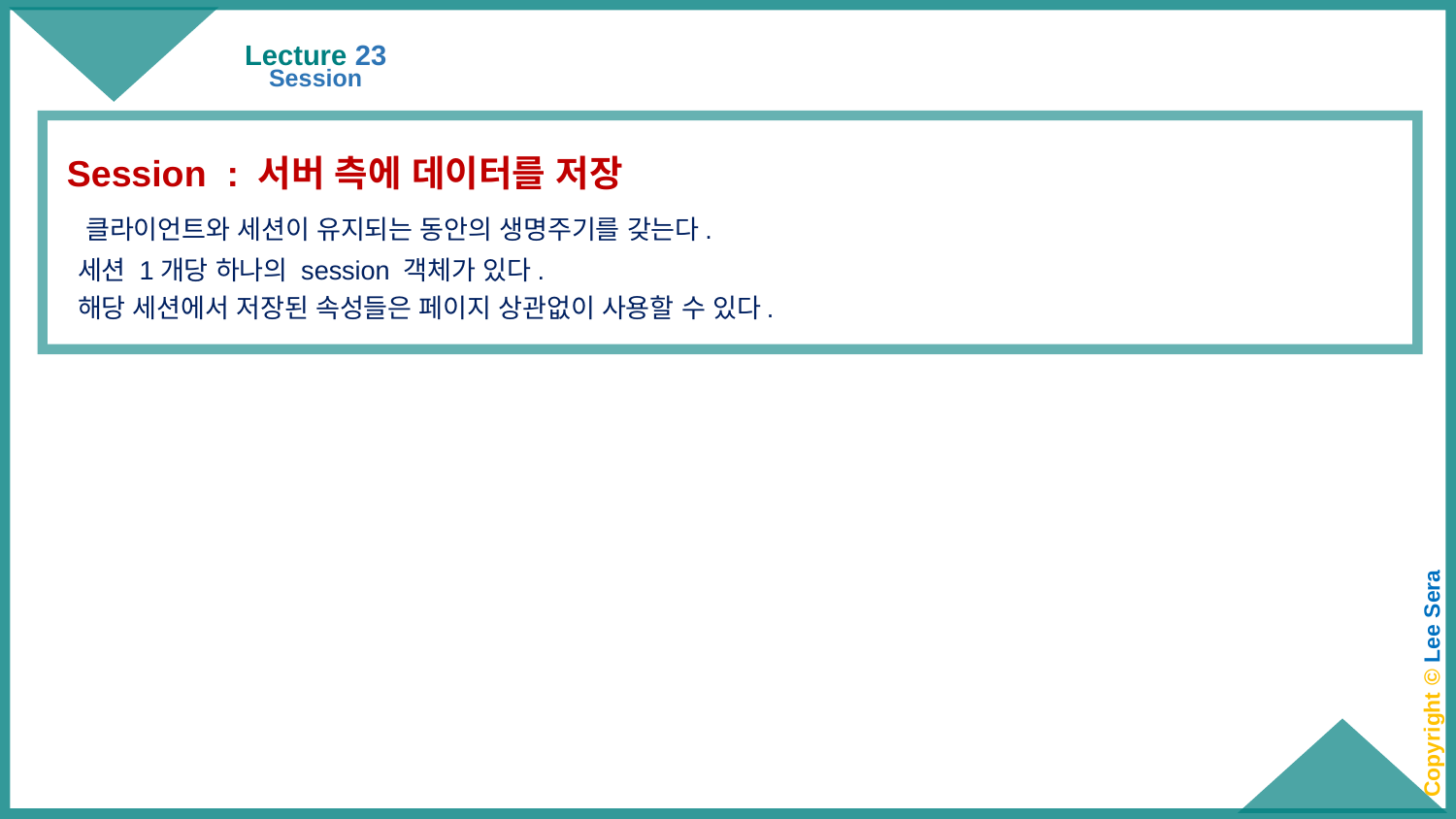

# Lecture 23
Session
 Session  : 서버 측에 데이터를 저장
  클라이언트와 세션이 유지되는 동안의 생명주기를 갖는다.
  세션 1개당 하나의 session 객체가 있다.
  해당 세션에서 저장된 속성들은 페이지 상관없이 사용할 수 있다.
Copyright © Lee Sera